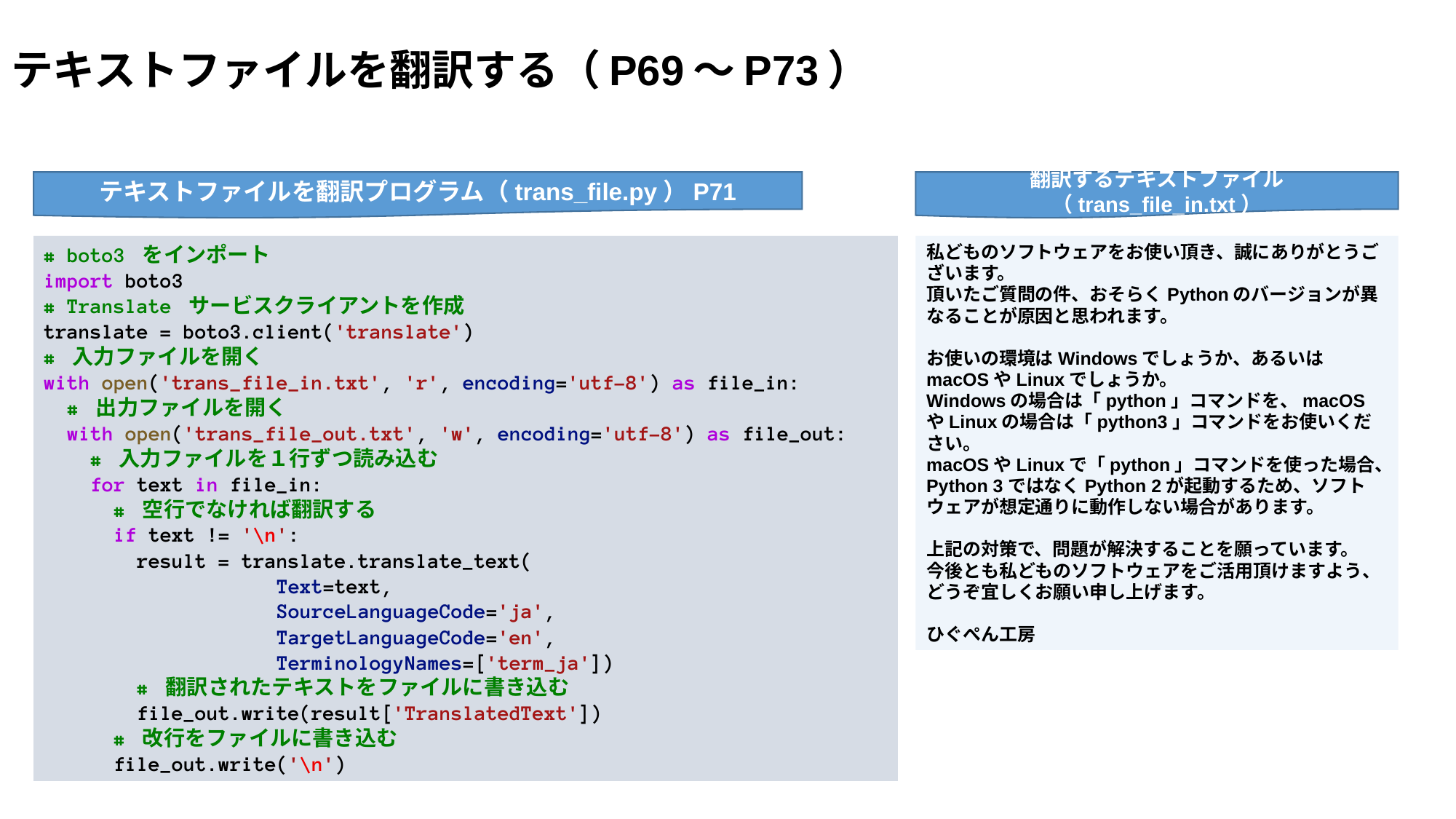

テキストファイルを翻訳する（P69～P73）
テキストファイルを翻訳プログラム（trans_file.py）P71
翻訳するテキストファイル（trans_file_in.txt）
# boto3 をインポート
import boto3
# Translate サービスクライアントを作成
translate = boto3.client('translate')
# 入力ファイルを開く
with open('trans_file_in.txt', 'r', encoding='utf-8') as file_in:
  # 出力ファイルを開く
  with open('trans_file_out.txt', 'w', encoding='utf-8') as file_out:
    # 入力ファイルを１行ずつ読み込む
    for text in file_in:
      # 空行でなければ翻訳する
      if text != '\n':
        result = translate.translate_text(
                    Text=text,
                    SourceLanguageCode='ja',
                    TargetLanguageCode='en',
                    TerminologyNames=['term_ja'])
        # 翻訳されたテキストをファイルに書き込む
        file_out.write(result['TranslatedText'])
      # 改行をファイルに書き込む
      file_out.write('\n')
私どものソフトウェアをお使い頂き、誠にありがとうございます。
頂いたご質問の件、おそらくPythonのバージョンが異なることが原因と思われます。

お使いの環境はWindowsでしょうか、あるいはmacOSやLinuxでしょうか。
Windowsの場合は「python」コマンドを、macOSやLinuxの場合は「python3」コマンドをお使いください。
macOSやLinuxで「python」コマンドを使った場合、Python 3ではなくPython 2が起動するため、ソフトウェアが想定通りに動作しない場合があります。

上記の対策で、問題が解決することを願っています。
今後とも私どものソフトウェアをご活用頂けますよう、どうぞ宜しくお願い申し上げます。

ひぐぺん工房